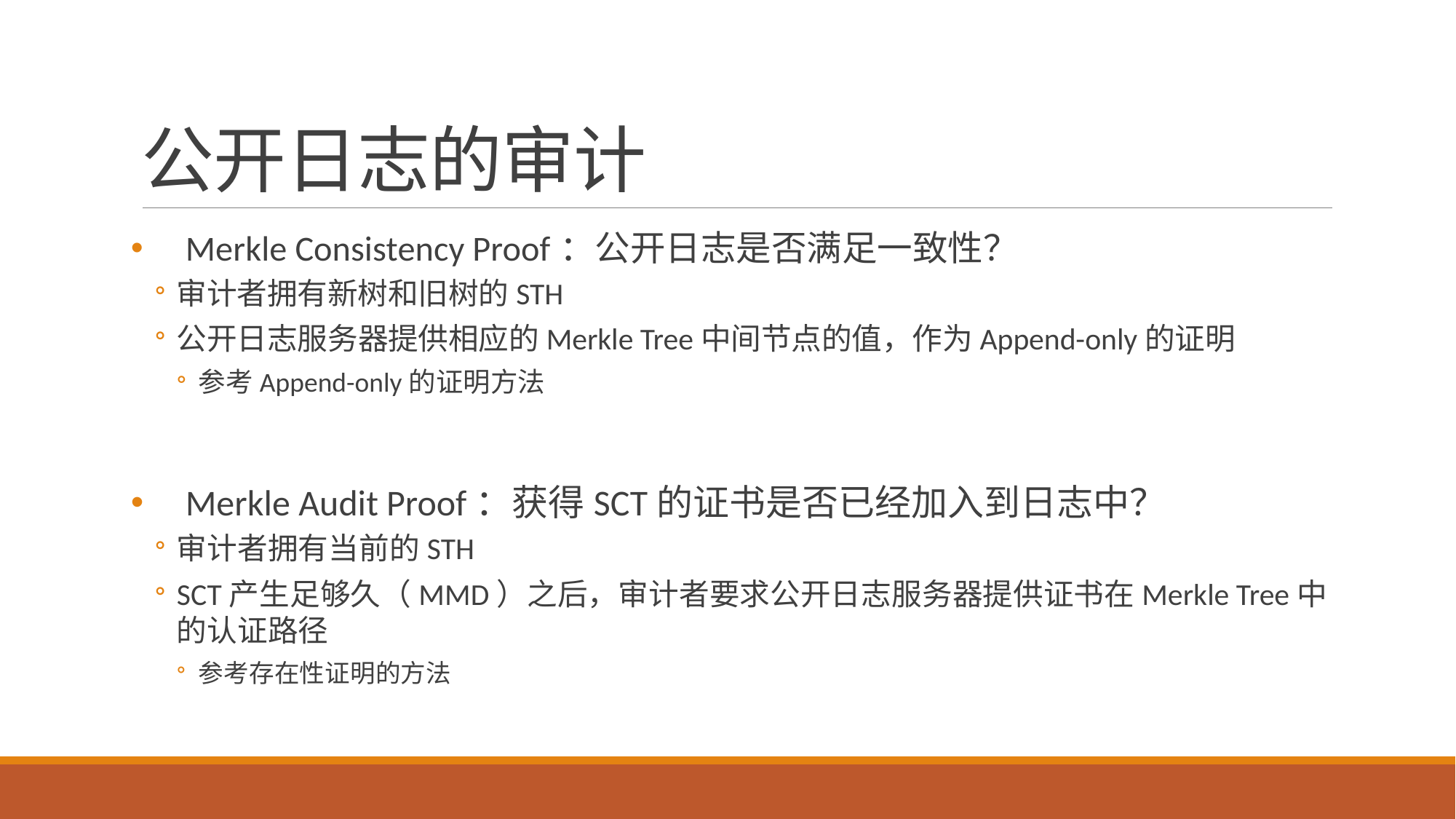

# 公开日志的审计
Merkle Consistency Proof：公开日志是否满足一致性？
审计者拥有新树和旧树的STH
公开日志服务器提供相应的Merkle Tree中间节点的值，作为Append-only的证明
参考Append-only的证明方法

Merkle Audit Proof：获得SCT的证书是否已经加入到日志中？
审计者拥有当前的STH
SCT产生足够久（MMD）之后，审计者要求公开日志服务器提供证书在Merkle Tree中的认证路径
参考存在性证明的方法

51